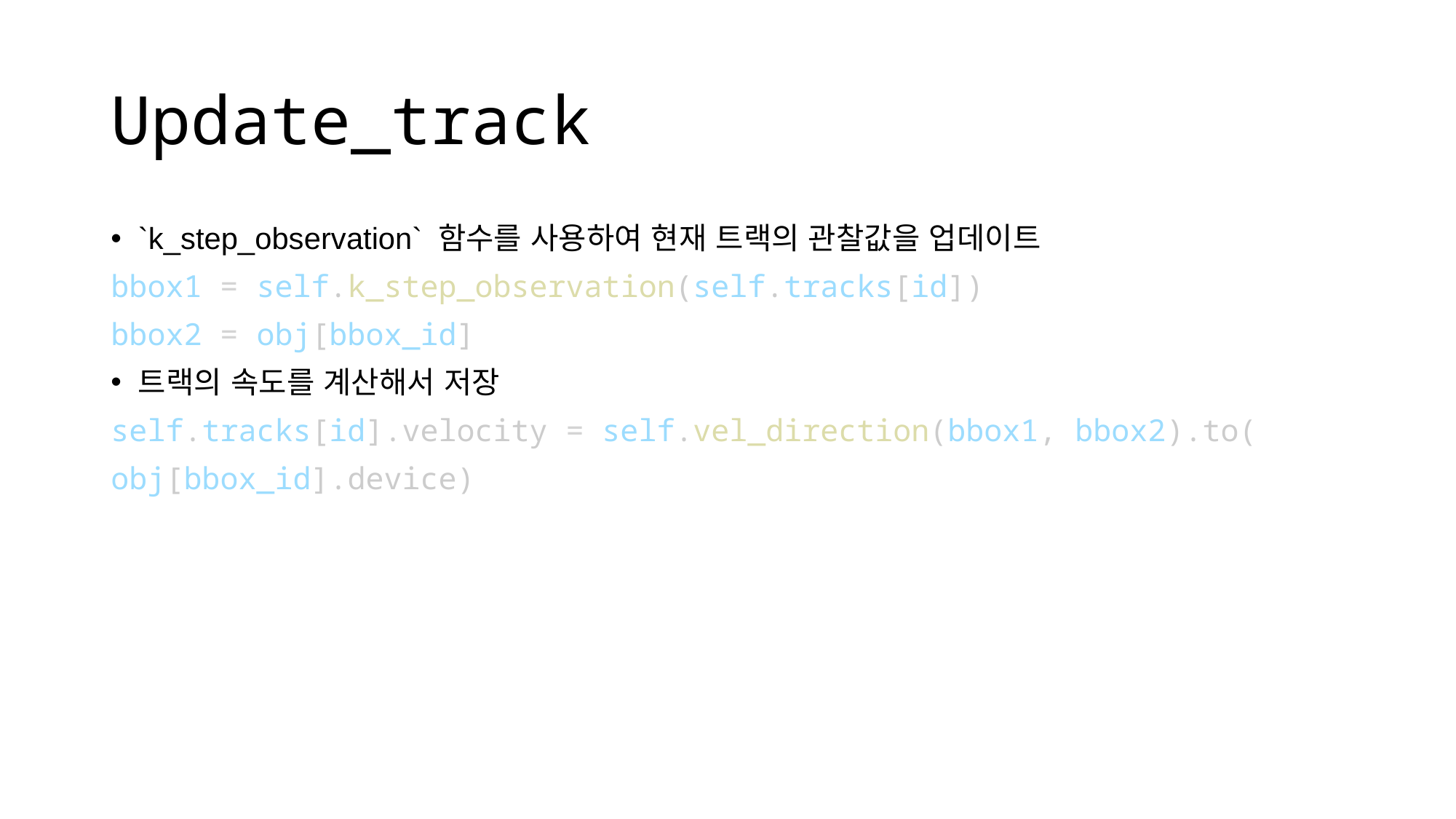

# Update_track
`k_step_observation` 함수를 사용하여 현재 트랙의 관찰값을 업데이트
bbox1 = self.k_step_observation(self.tracks[id])
bbox2 = obj[bbox_id]
트랙의 속도를 계산해서 저장
self.tracks[id].velocity = self.vel_direction(bbox1, bbox2).to(
obj[bbox_id].device)